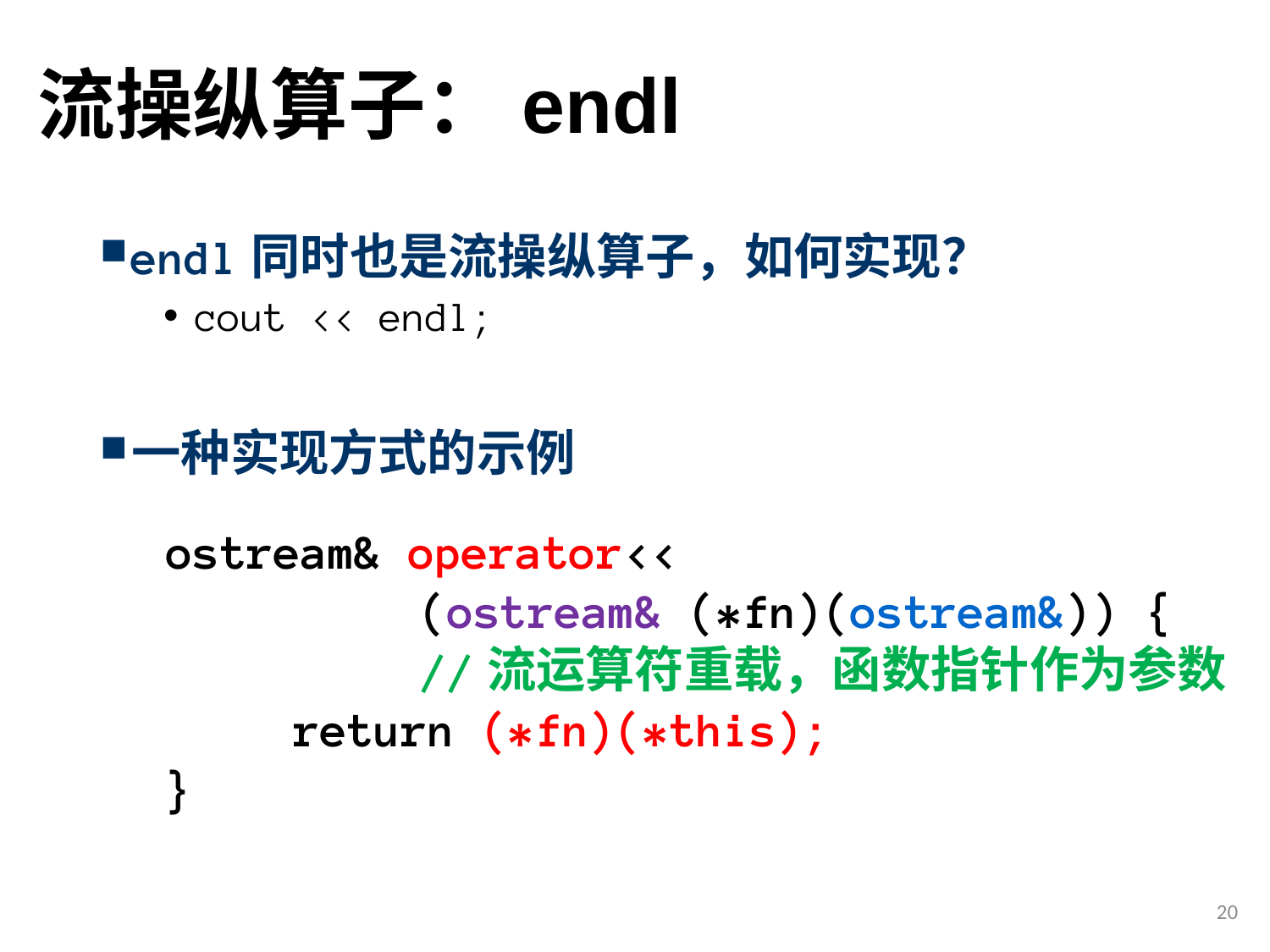

# 流操纵算子：endl
endl同时也是流操纵算子，如何实现？
cout << endl;

一种实现方式的示例

ostream& operator<<
		(ostream& (*fn)(ostream&)) {
		//流运算符重载，函数指针作为参数
	return (*fn)(*this);
}

20